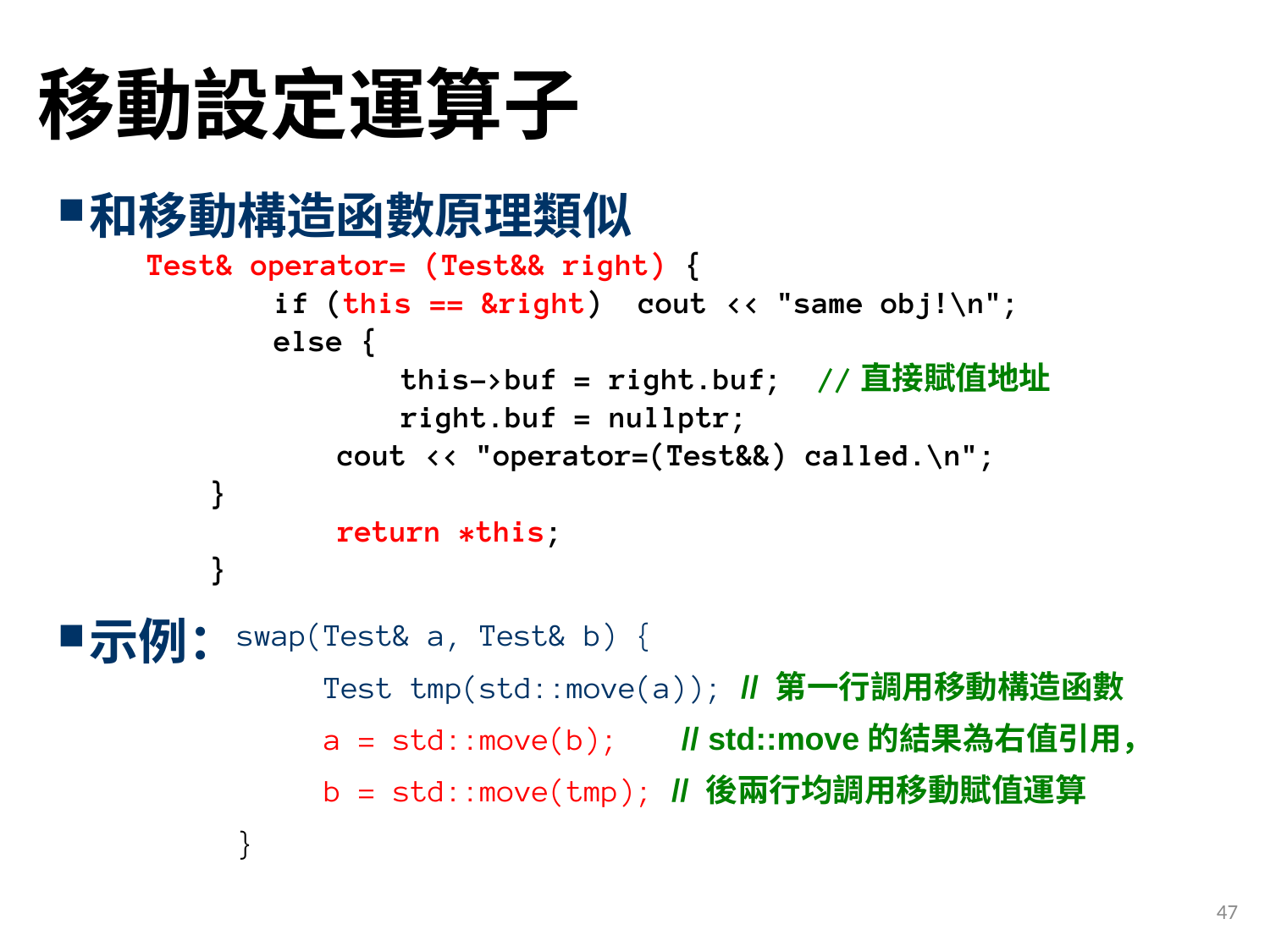

# 移動設定運算子

和移動構造函數原理類似

示例：

Test& operator= (Test&& right) {
	if (this == &right)  cout << "same obj!\n";
	else {
		this->buf = right.buf;  //直接賦值地址
		right.buf = nullptr;
	cout << "operator=(Test&&) called.\n";
}
	return *this;
}
swap(Test& a, Test& b) {
     Test tmp(std::move(a)); // 第一行調用移動構造函數
     a = std::move(b);       // std::move的結果為右值引用，
     b = std::move(tmp); // 後兩行均調用移動賦值運算
}
47